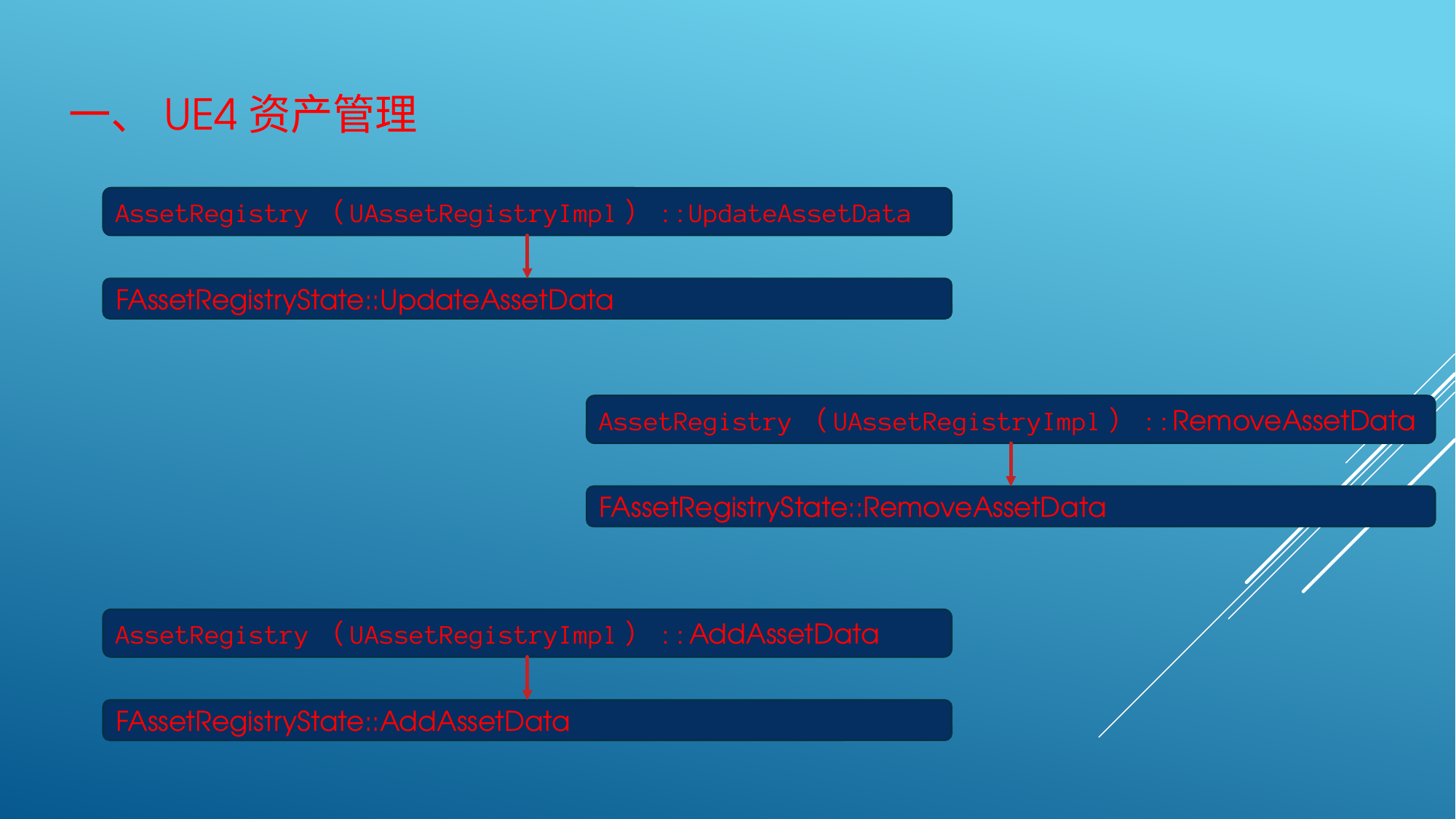

一、UE4资产管理
AssetRegistry（UAssetRegistryImpl）::UpdateAssetData
FAssetRegistryState::UpdateAssetData
AssetRegistry（UAssetRegistryImpl）::RemoveAssetData
FAssetRegistryState::RemoveAssetData
AssetRegistry（UAssetRegistryImpl）::AddAssetData
FAssetRegistryState::AddAssetData